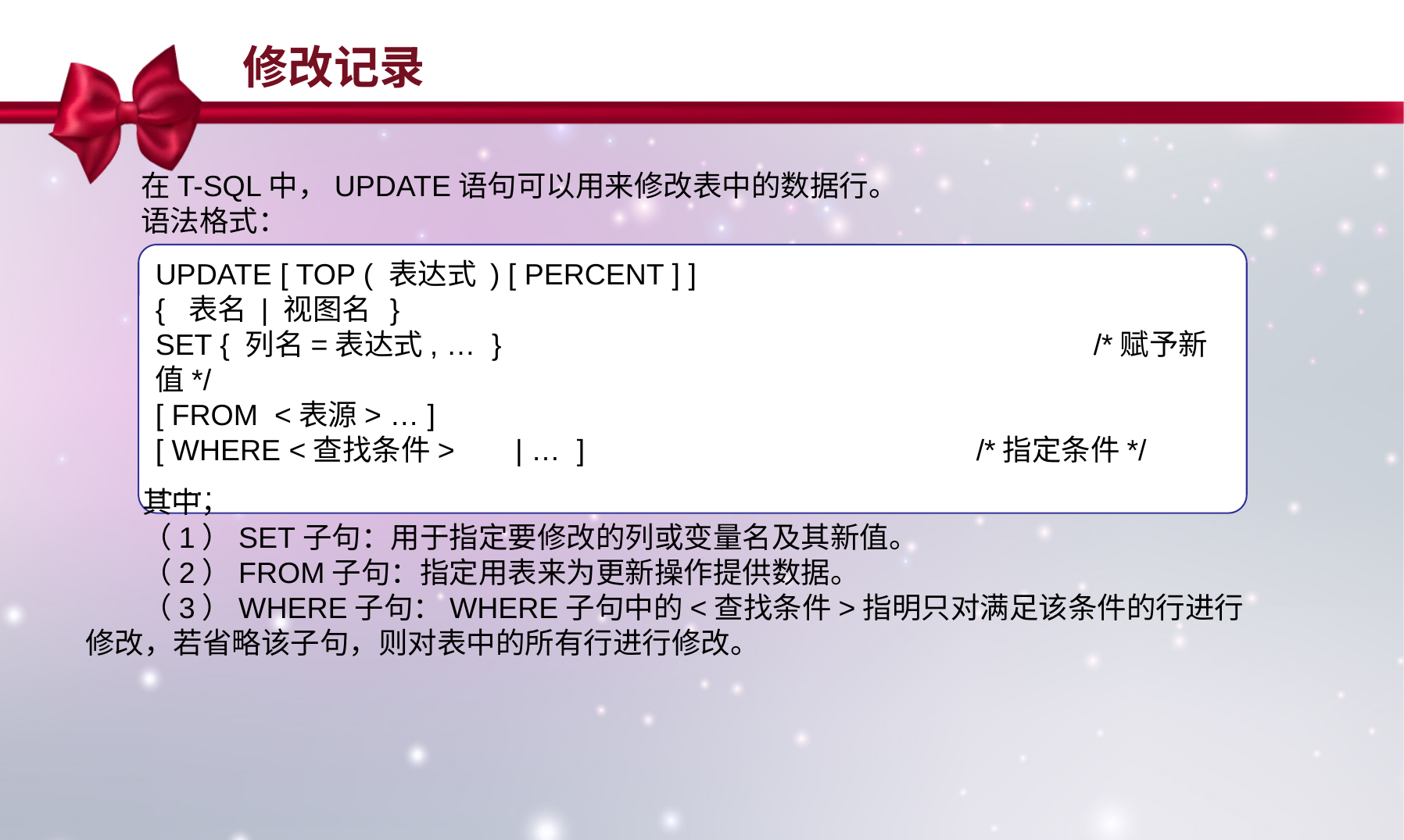

修改记录
在T-SQL中，UPDATE语句可以用来修改表中的数据行。
语法格式：
UPDATE [ TOP ( 表达式 ) [ PERCENT ] ]
{  表名 | 视图名	}
SET { 列名=表达式, …  }  					/*赋予新值*/
[ FROM  <表源> … ]
[ WHERE <查找条件>	 | …  ] 				/*指定条件*/
……
其中，
（1）SET子句：用于指定要修改的列或变量名及其新值。
（2）FROM子句：指定用表来为更新操作提供数据。
（3）WHERE子句：WHERE子句中的<查找条件>指明只对满足该条件的行进行修改，若省略该子句，则对表中的所有行进行修改。